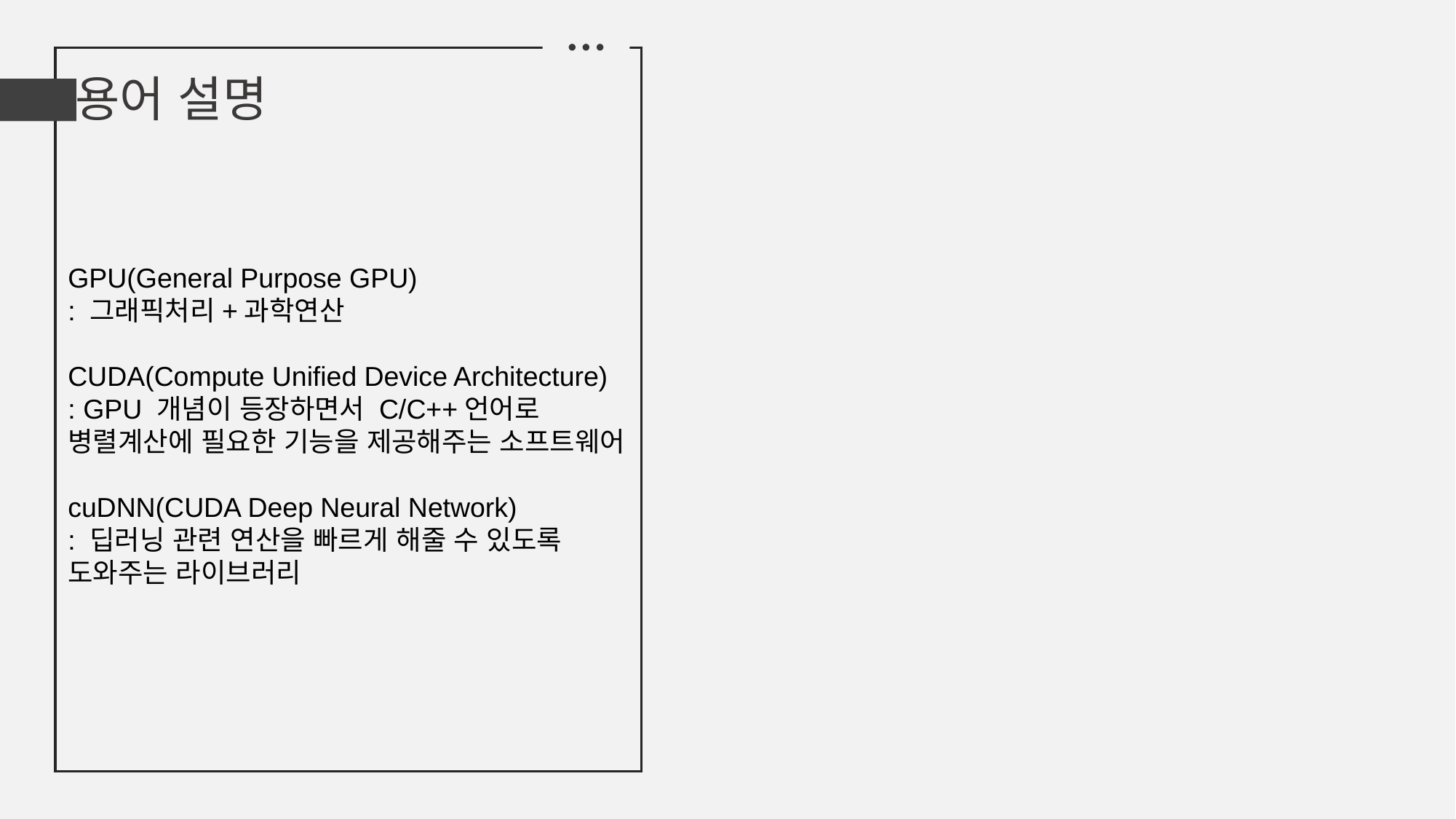

● ● ●

용어 설명

GPU(General Purpose GPU)
: 그래픽처리+과학연산

CUDA(Compute Unified Device Architecture)
: GPU 개념이 등장하면서 C/C++언어로 병렬계산에 필요한 기능을 제공해주는 소프트웨어

cuDNN(CUDA Deep Neural Network)
: 딥러닝 관련 연산을 빠르게 해줄 수 있도록 도와주는 라이브러리